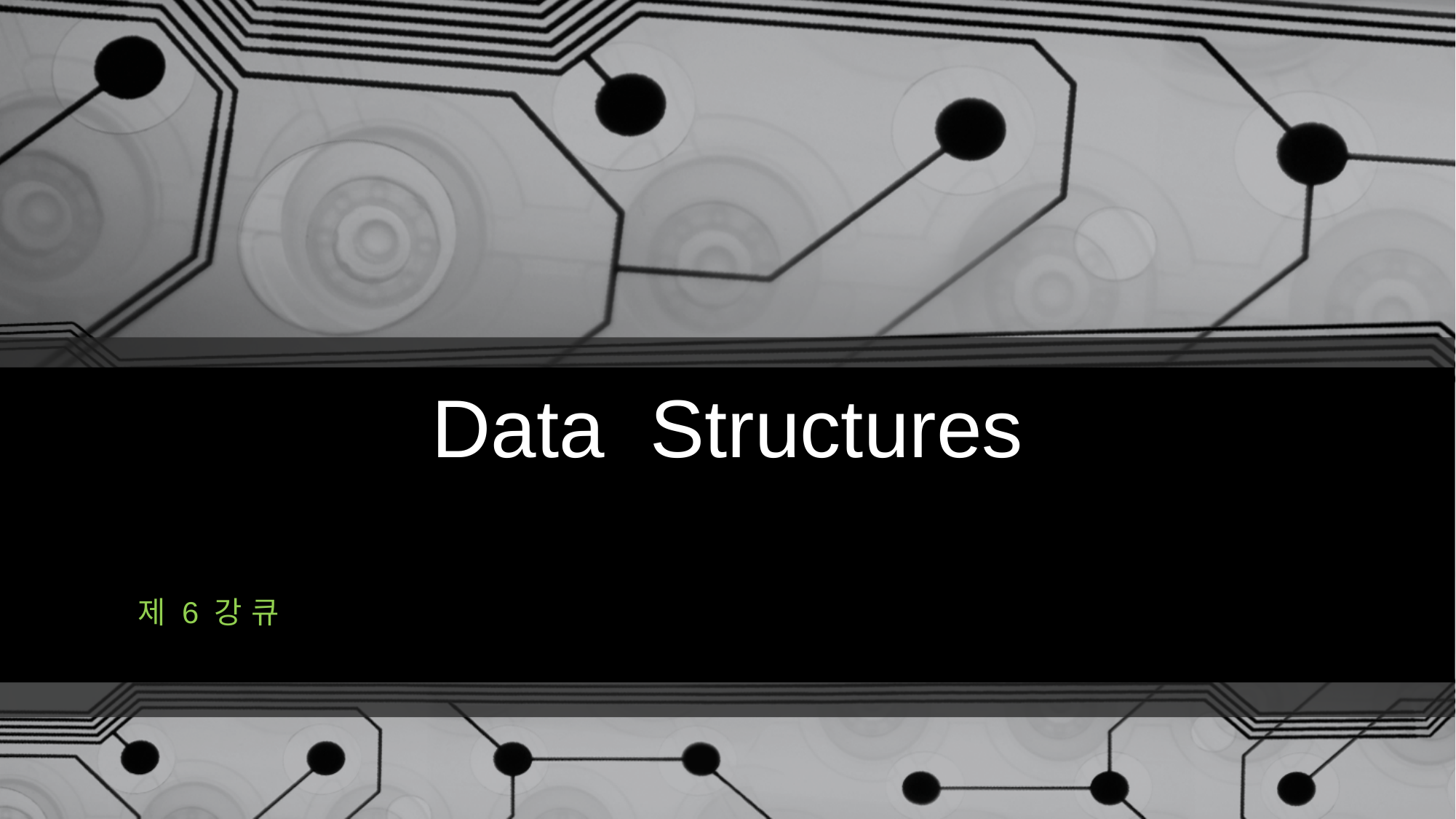

# Data  Structures
제 6 강 큐